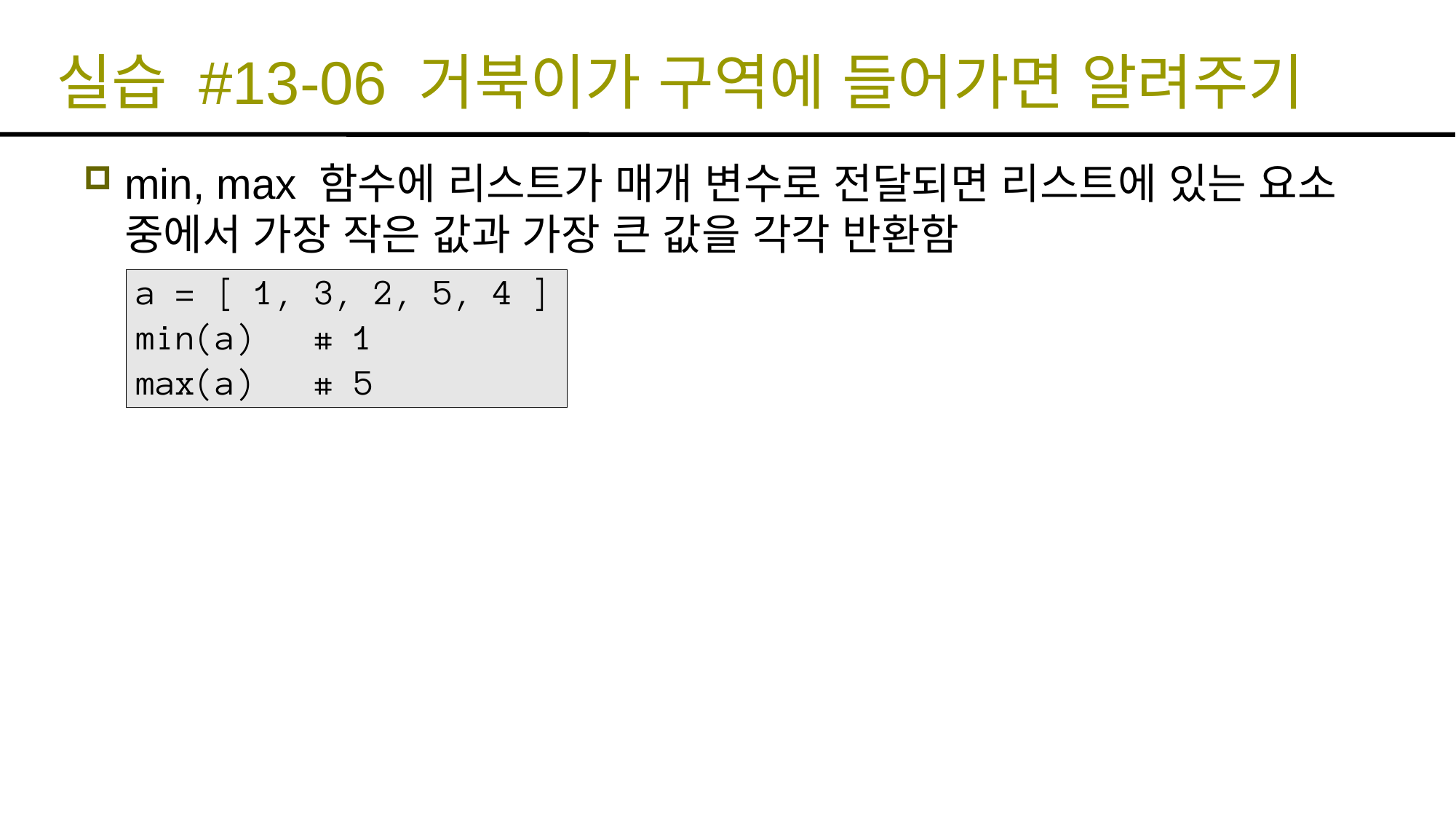

실습 #13-06 거북이가 구역에 들어가면 알려주기
min, max 함수에 리스트가 매개 변수로 전달되면 리스트에 있는 요소 중에서 가장 작은 값과 가장 큰 값을 각각 반환함

a = [ 1, 3, 2, 5, 4 ]
min(a)   # 1
max(a)   # 5